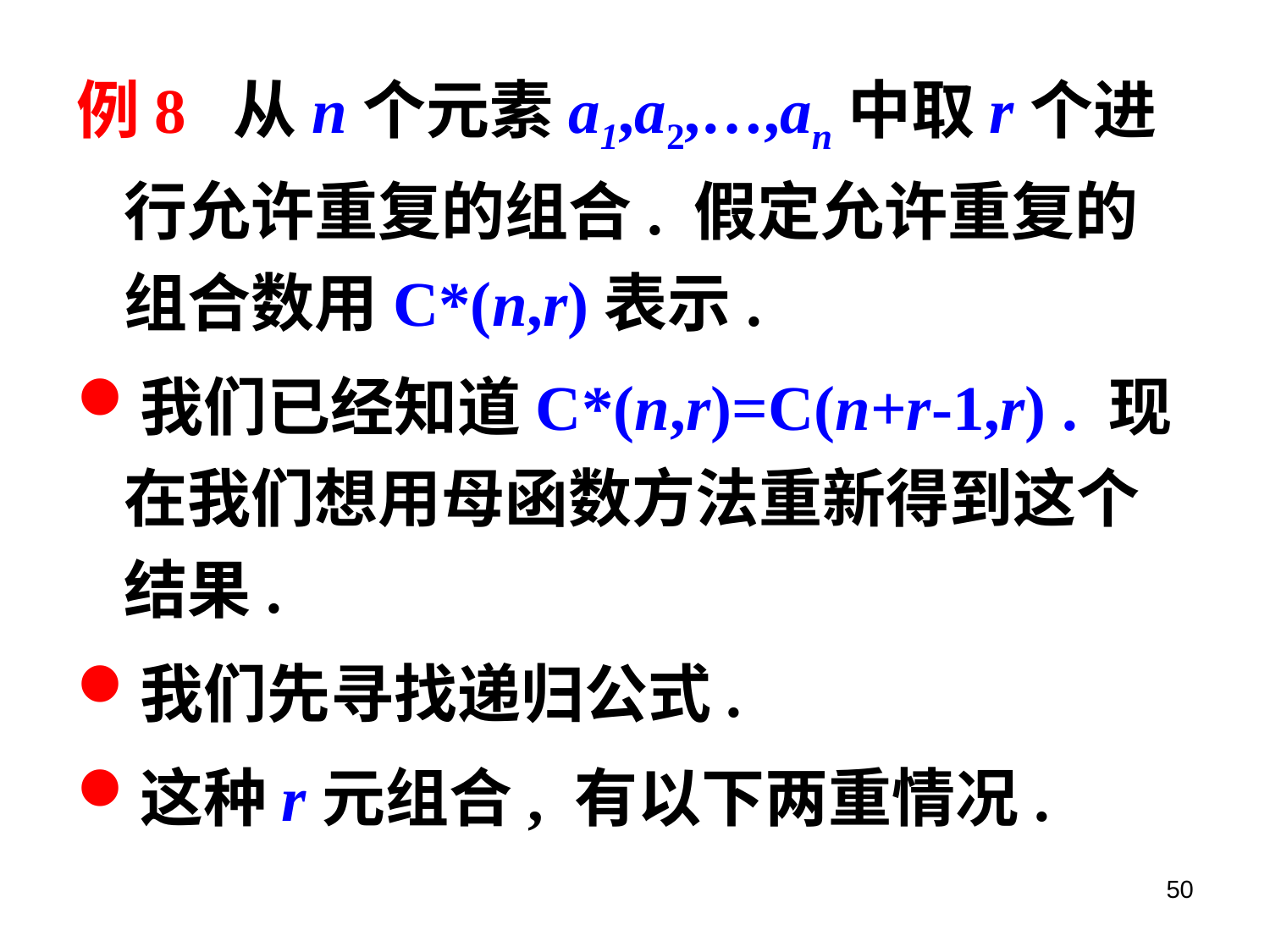

例8  从n个元素a1,a2,…,an中取r个进行允许重复的组合. 假定允许重复的组合数用C*(n,r)表示.
我们已经知道C*(n,r)=C(n+r-1,r) . 现在我们想用母函数方法重新得到这个结果.
我们先寻找递归公式.
这种r元组合, 有以下两重情况.
50